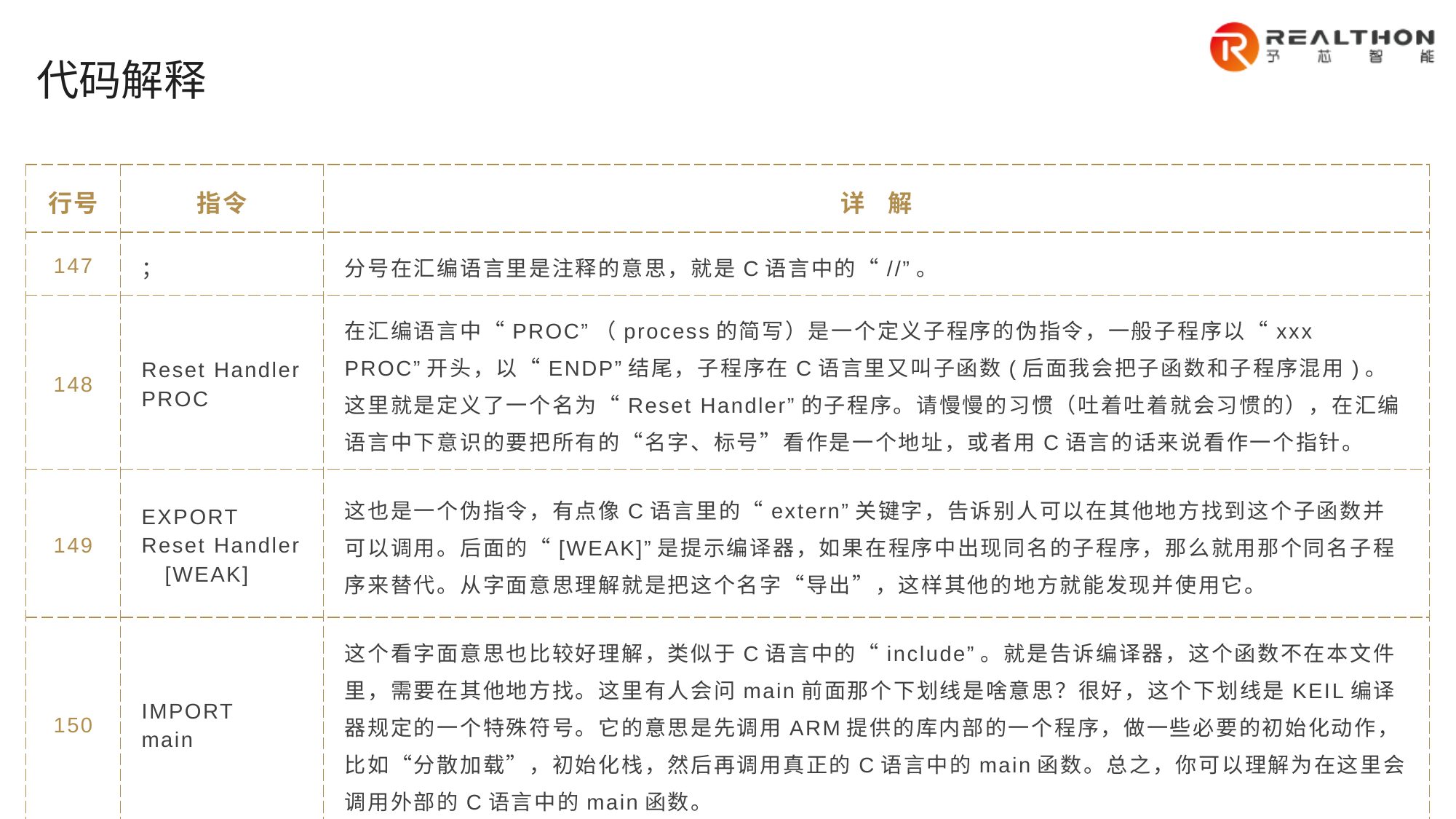

代码解释
| 行号 | 指令 | 详 解 |
| --- | --- | --- |
| 147 | ； | 分号在汇编语言里是注释的意思，就是C语言中的“//”。 |
| 148 | Reset Handler PROC | 在汇编语言中“PROC”（process的简写）是一个定义子程序的伪指令，一般子程序以“xxx PROC”开头，以“ENDP”结尾，子程序在C语言里又叫子函数(后面我会把子函数和子程序混用)。这里就是定义了一个名为“Reset Handler”的子程序。请慢慢的习惯（吐着吐着就会习惯的），在汇编语言中下意识的要把所有的“名字、标号”看作是一个地址，或者用C语言的话来说看作一个指针。 |
| 149 | EXPORT Reset Handler [WEAK] | 这也是一个伪指令，有点像C语言里的“extern”关键字，告诉别人可以在其他地方找到这个子函数并可以调用。后面的“[WEAK]”是提示编译器，如果在程序中出现同名的子程序，那么就用那个同名子程序来替代。从字面意思理解就是把这个名字“导出”，这样其他的地方就能发现并使用它。 |
| 150 | IMPORT main | 这个看字面意思也比较好理解，类似于C语言中的“include”。就是告诉编译器，这个函数不在本文件里，需要在其他地方找。这里有人会问main前面那个下划线是啥意思？很好，这个下划线是KEIL编译器规定的一个特殊符号。它的意思是先调用ARM提供的库内部的一个程序，做一些必要的初始化动作，比如“分散加载”，初始化栈，然后再调用真正的C语言中的main函数。总之，你可以理解为在这里会调用外部的C语言中的main函数。 |